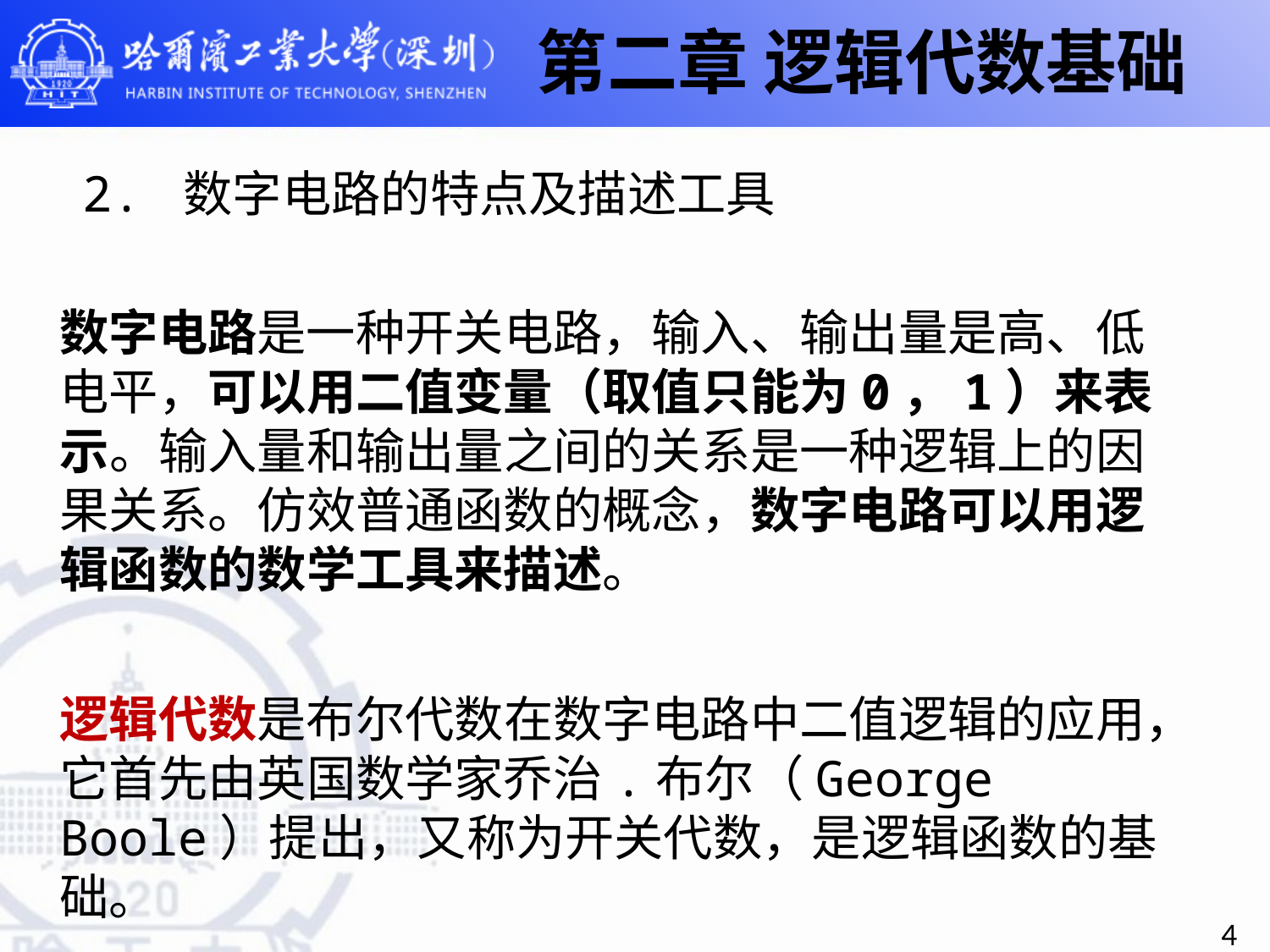

第二章 逻辑代数基础
2. 数字电路的特点及描述工具
数字电路是一种开关电路，输入、输出量是高、低电平，可以用二值变量（取值只能为0，1）来表示。输入量和输出量之间的关系是一种逻辑上的因果关系。仿效普通函数的概念，数字电路可以用逻辑函数的数学工具来描述。
逻辑代数是布尔代数在数字电路中二值逻辑的应用，它首先由英国数学家乔治.布尔（George Boole）提出，又称为开关代数，是逻辑函数的基础。